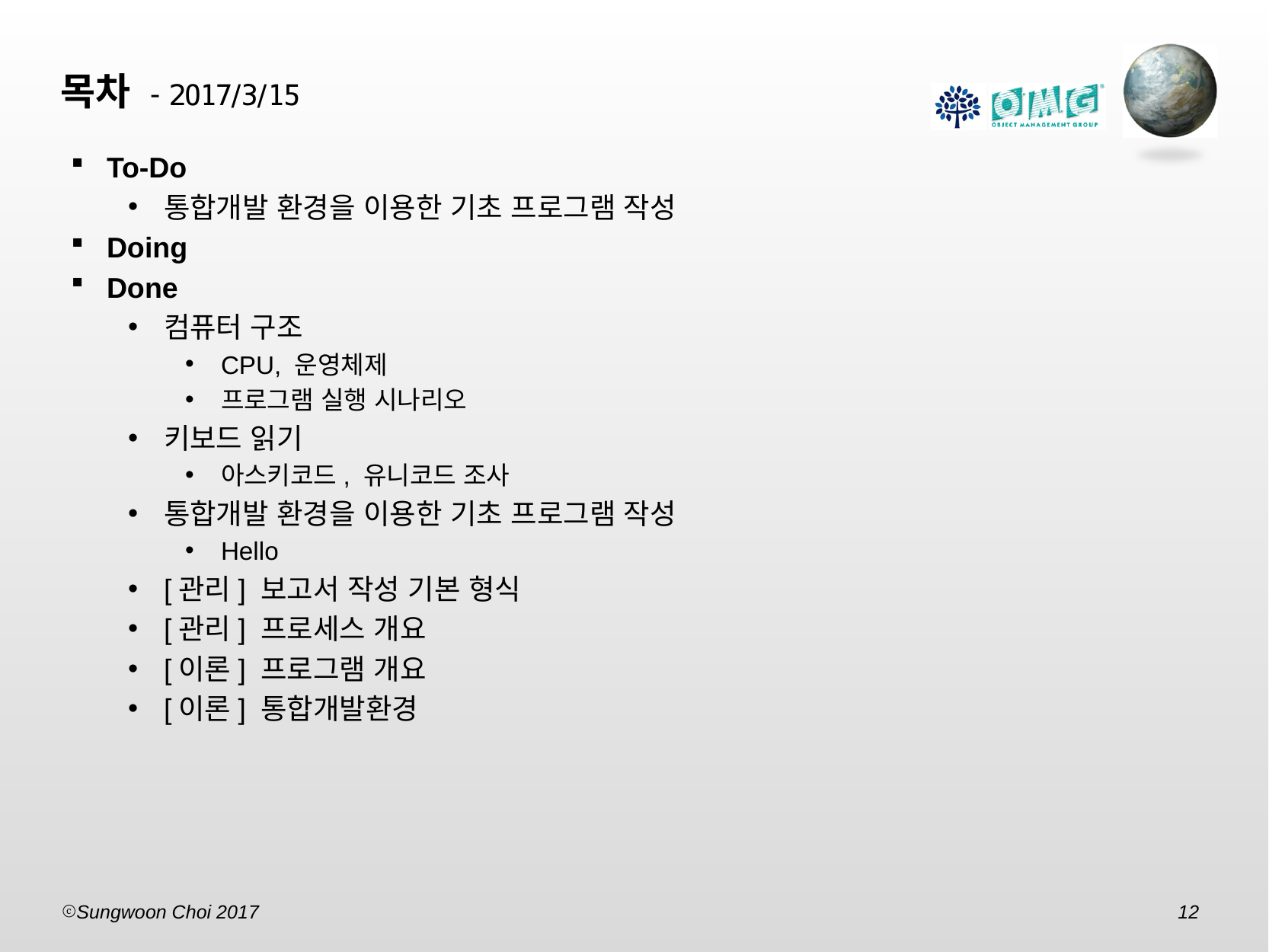

# 3/15
To-Do
통합개발 환경을 이용한 기초 프로그램 작성
Doing
Done
컴퓨터 구조
CPU, 운영체제
프로그램 실행 시나리오
키보드 읽기
아스키코드, 유니코드 조사
통합개발 환경을 이용한 기초 프로그램 작성
Hello
[관리] 보고서 작성 기본 형식
[관리] 프로세스 개요
[이론] 프로그램 개요
[이론] 통합개발환경

Sungwoon Choi 2017
12